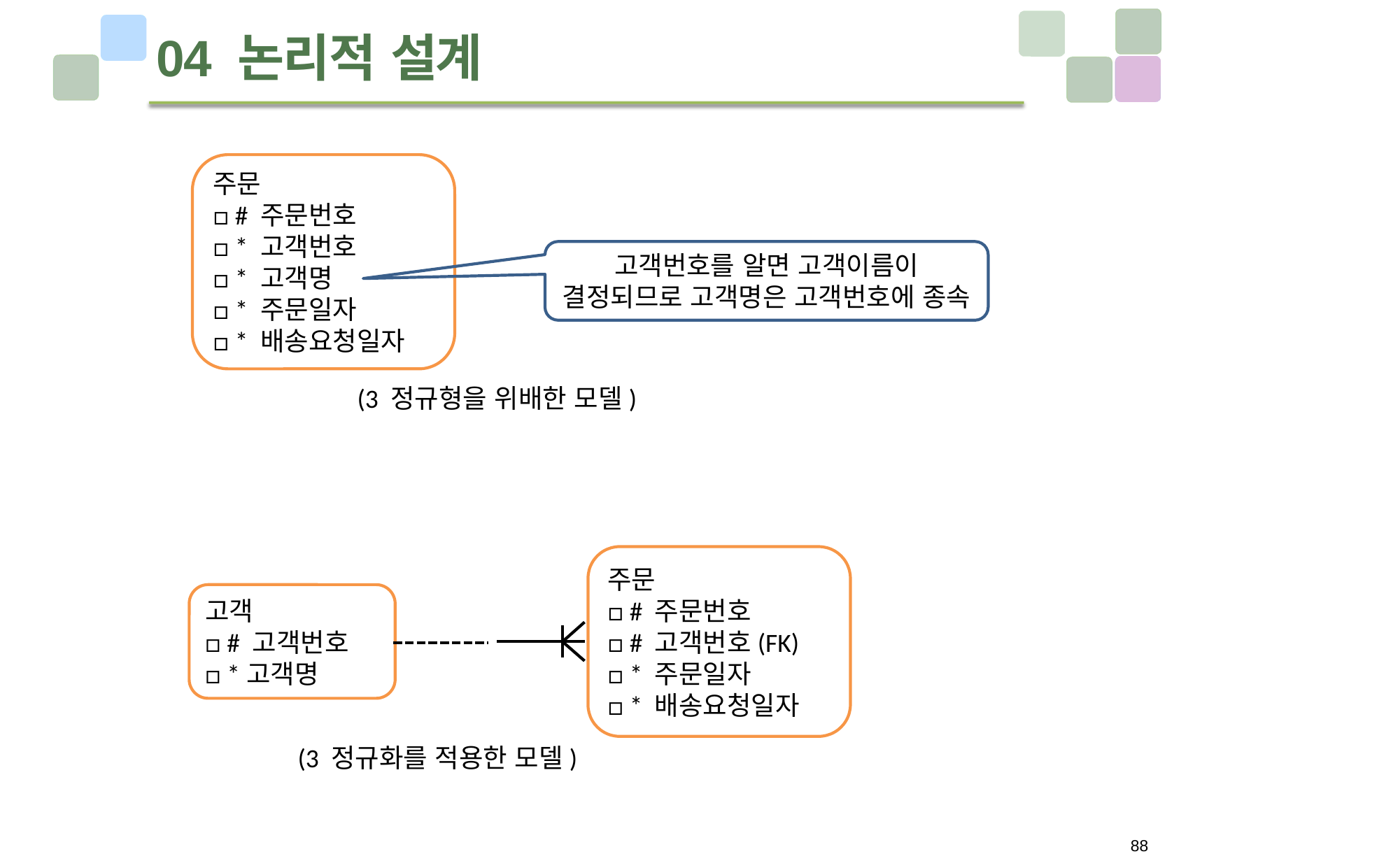

# 04 논리적 설계
주문
□ # 주문번호
□ * 고객번호
□ * 고객명
□ * 주문일자
□ * 배송요청일자
고객번호를 알면 고객이름이 결정되므로 고객명은 고객번호에 종속
(3 정규형을 위배한 모델)
주문
□ # 주문번호
□ # 고객번호(FK)
□ * 주문일자
□ * 배송요청일자
고객
□ # 고객번호
□ *고객명
(3 정규화를 적용한 모델)
88